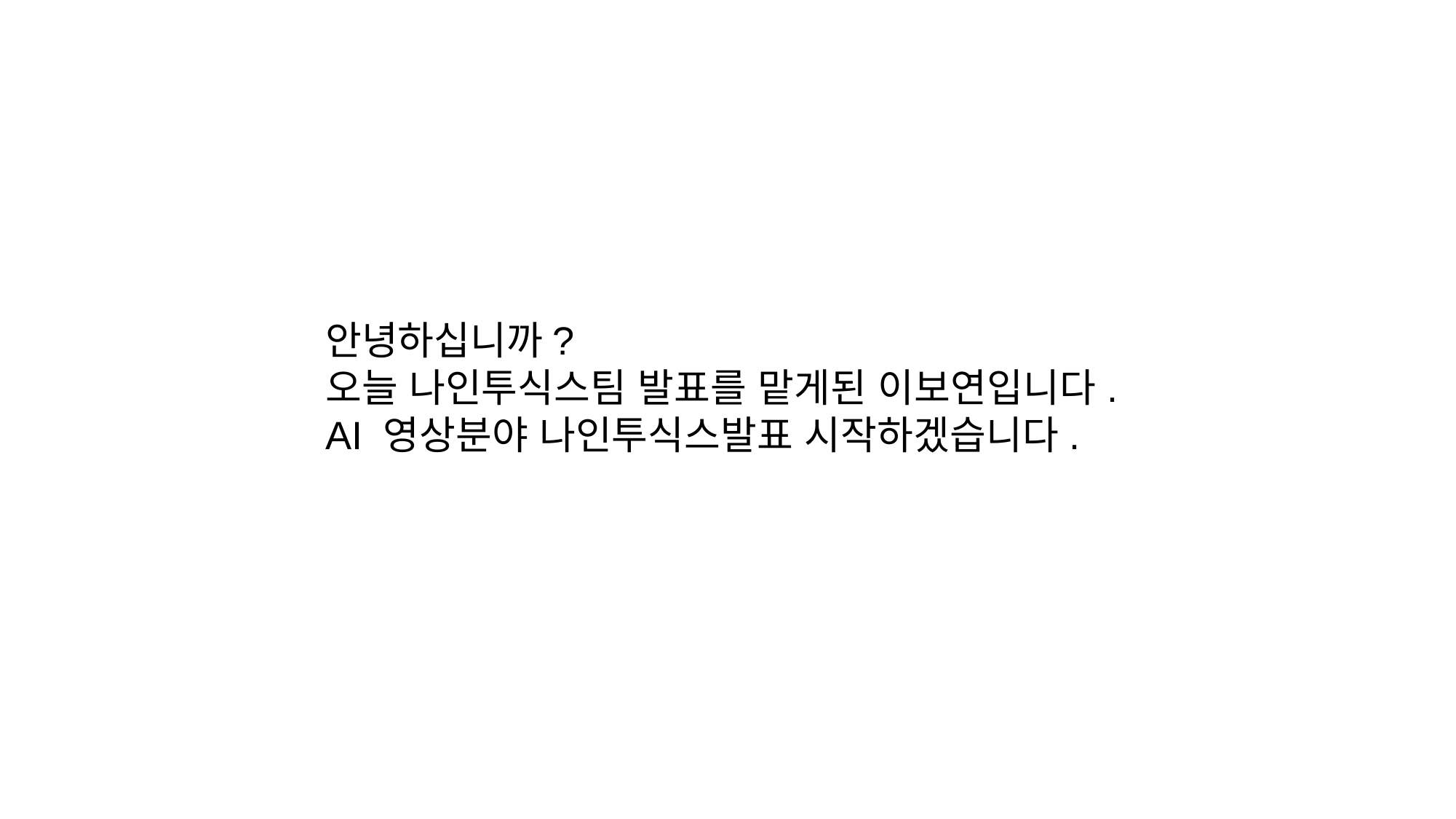

안녕하십니까?
오늘 나인투식스팀 발표를 맡게된 이보연입니다.
AI 영상분야 나인투식스발표 시작하겠습니다.